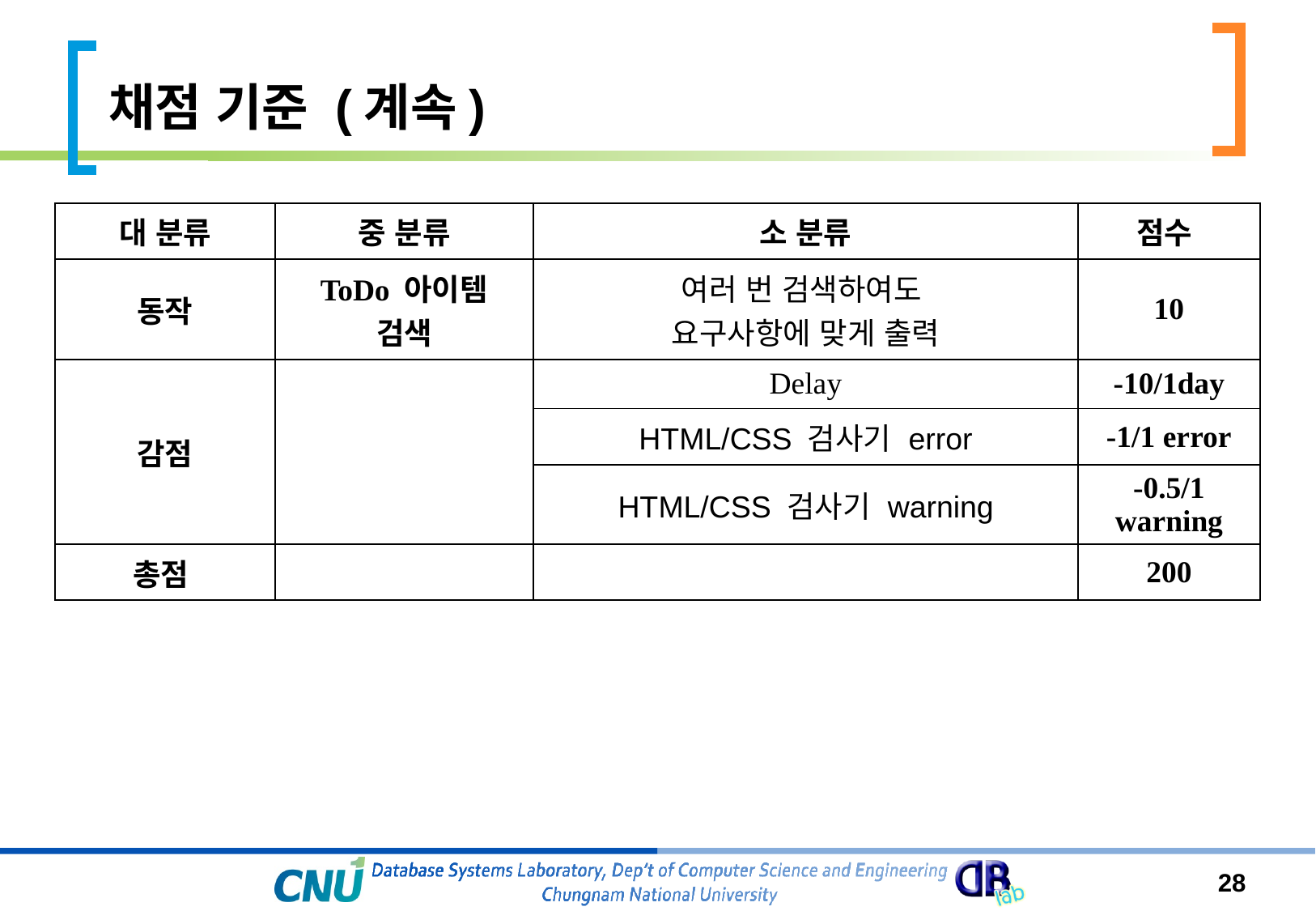

# 채점 기준 (계속)
| 대 분류 | 중 분류 | 소 분류 | 점수 |
| --- | --- | --- | --- |
| 동작 | ToDo 아이템 검색 | 여러 번 검색하여도 요구사항에 맞게 출력 | 10 |
| 감점 |  | Delay | -10/1day |
|  |  | HTML/CSS 검사기 error | -1/1 error |
|  |  | HTML/CSS 검사기 warning | -0.5/1 warning |
| 총점 |  |  | 200 |
28